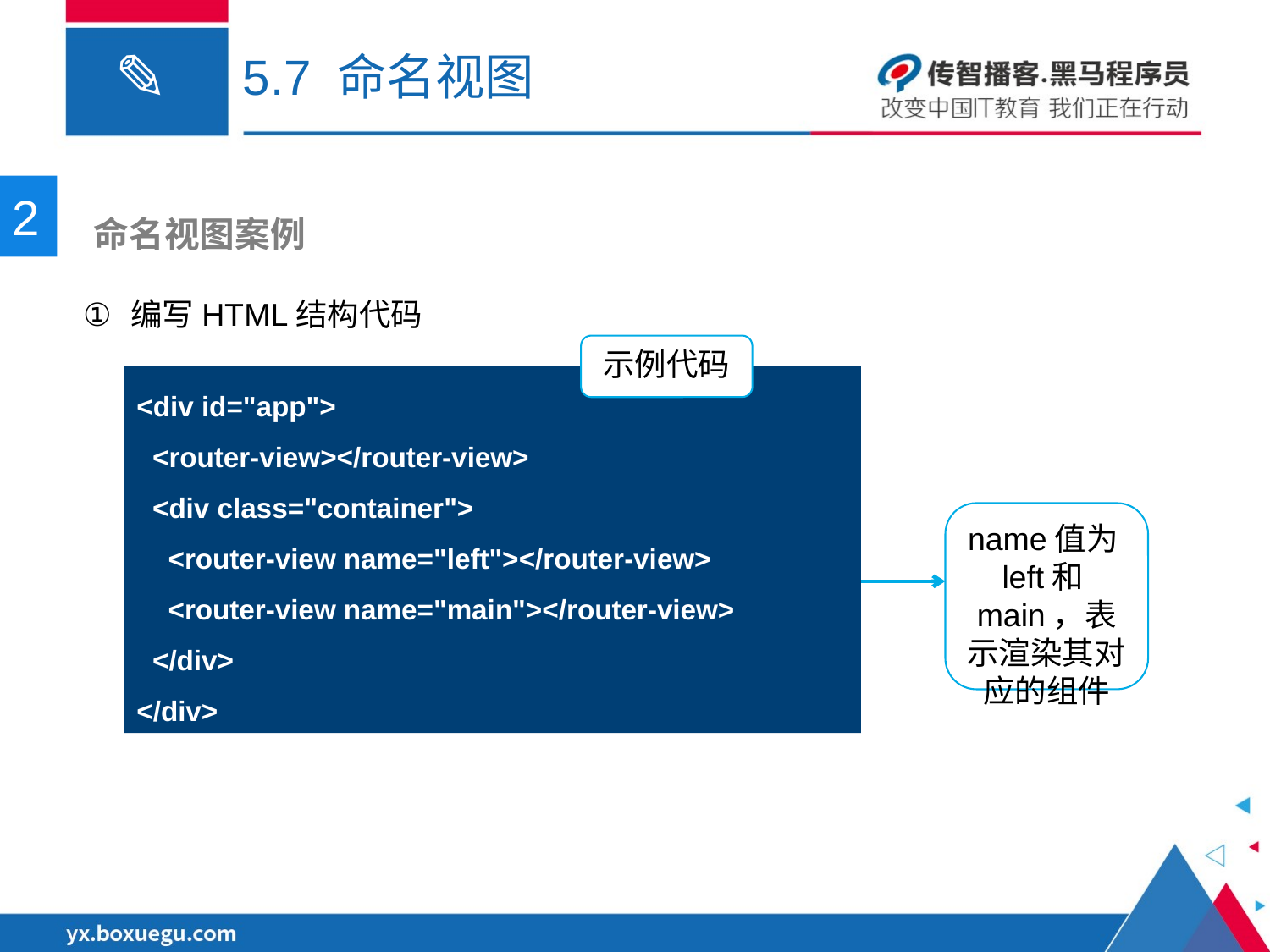

# 5.7 命名视图

2
  命名视图案例
编写HTML结构代码
示例代码
<div id="app">
  <router-view></router-view>
  <div class="container">
    <router-view name="left"></router-view>
    <router-view name="main"></router-view>
  </div>
</div>
name值为left和main，表示渲染其对应的组件